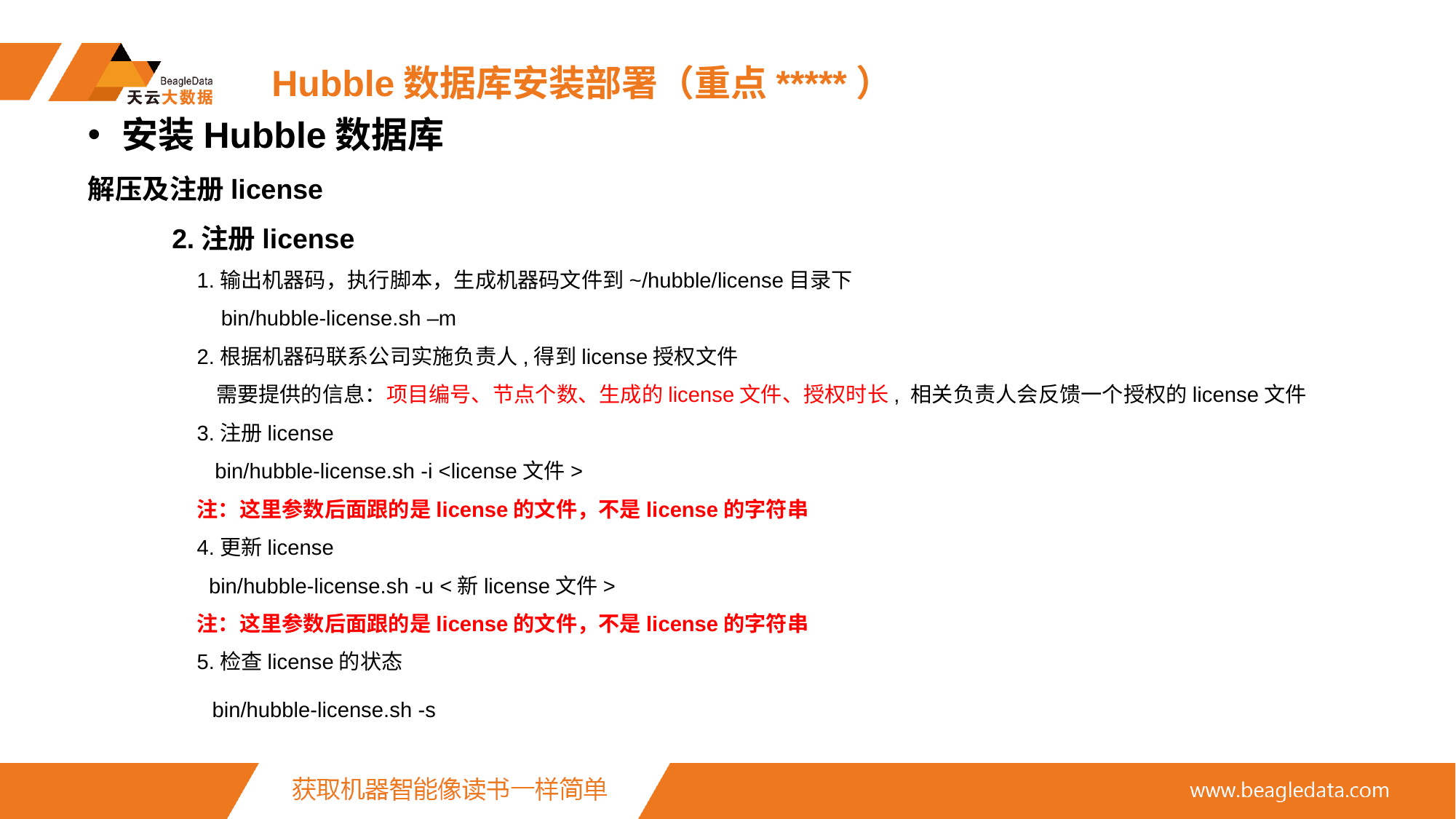

# Hubble数据库安装部署（重点*****）
安装Hubble数据库
解压及注册license
           2.注册license
	1.输出机器码，执行脚本，生成机器码文件到~/hubble/license目录下
	    bin/hubble-license.sh –m
	2.根据机器码联系公司实施负责人,得到license授权文件
	   需要提供的信息：项目编号、节点个数、生成的license文件、授权时长, 相关负责人会反馈一个授权的license文件
	3.注册license
	   bin/hubble-license.sh -i <license文件>
	注：这里参数后面跟的是license的文件，不是license的字符串
	4.更新license
	  bin/hubble-license.sh -u <新license文件>
	注：这里参数后面跟的是license的文件，不是license的字符串
	5.检查license的状态
	  bin/hubble-license.sh -s